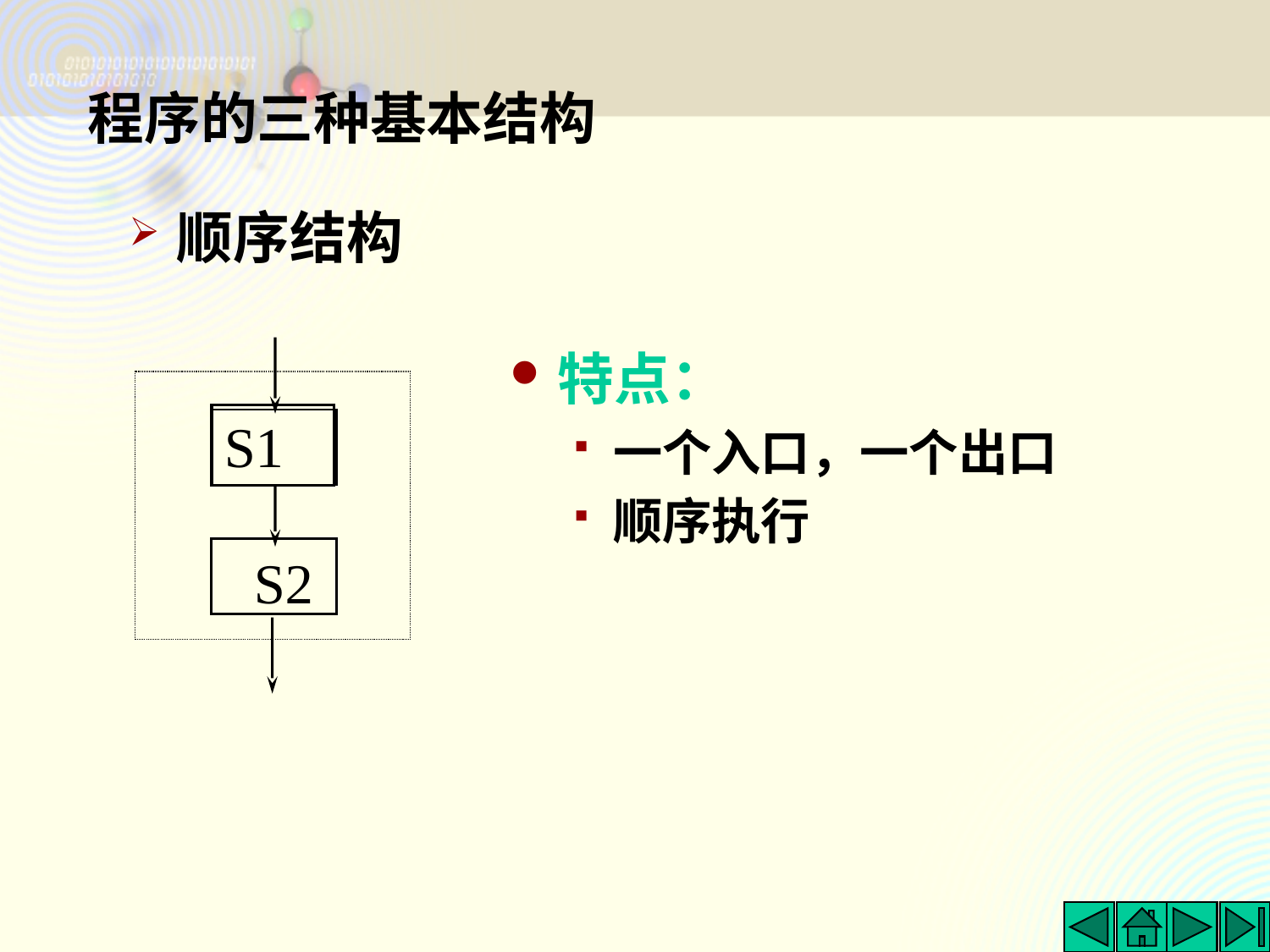

程序的三种基本结构
顺序结构

S1

S2

特点：
一个入口，一个出口
顺序执行